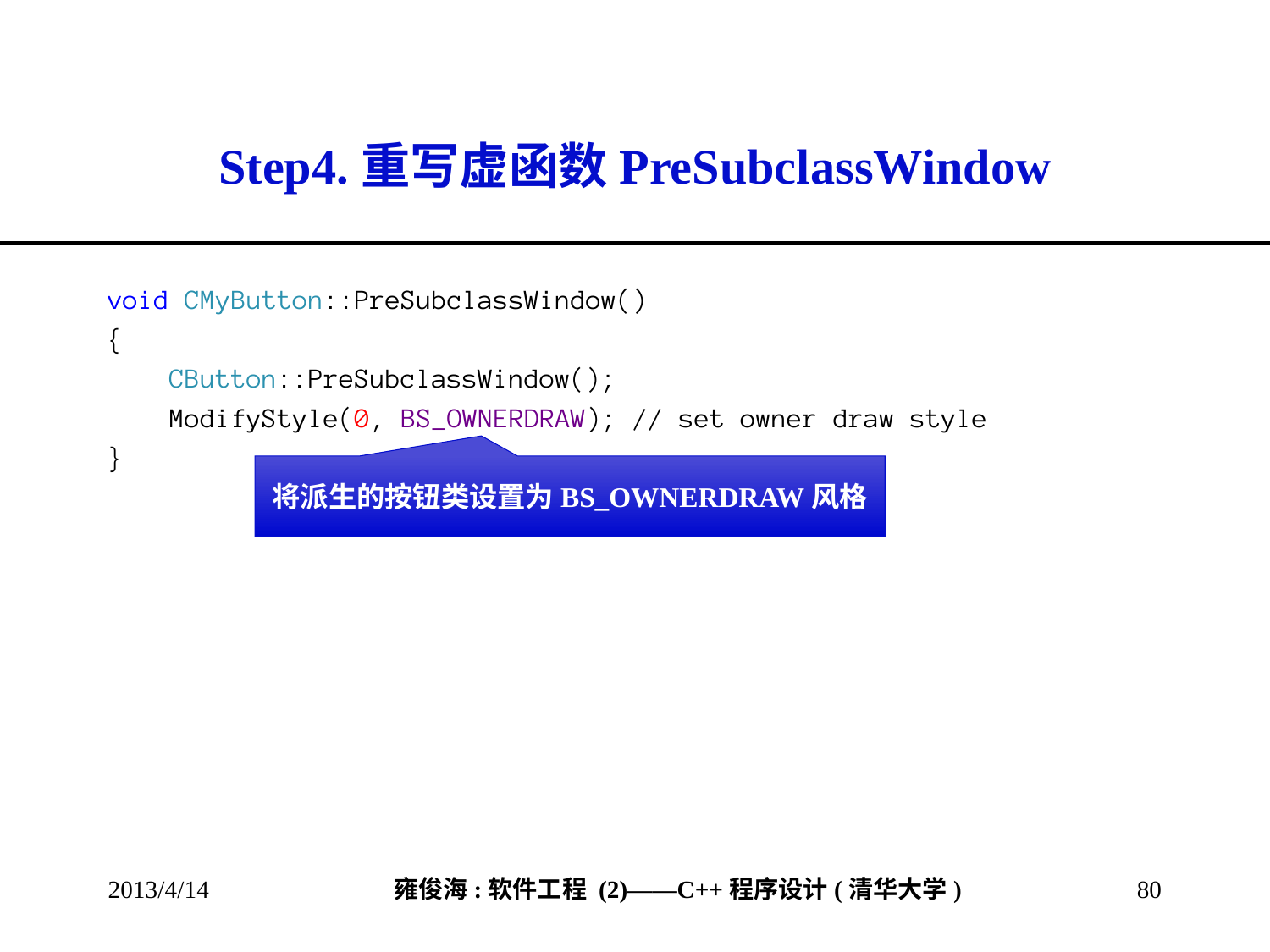

# Step4.重写虚函数PreSubclassWindow
void CMyButton::PreSubclassWindow()
{
    CButton::PreSubclassWindow();
    ModifyStyle(0, BS_OWNERDRAW); // set owner draw style
}
将派生的按钮类设置为BS_OWNERDRAW风格
2013/4/14
80